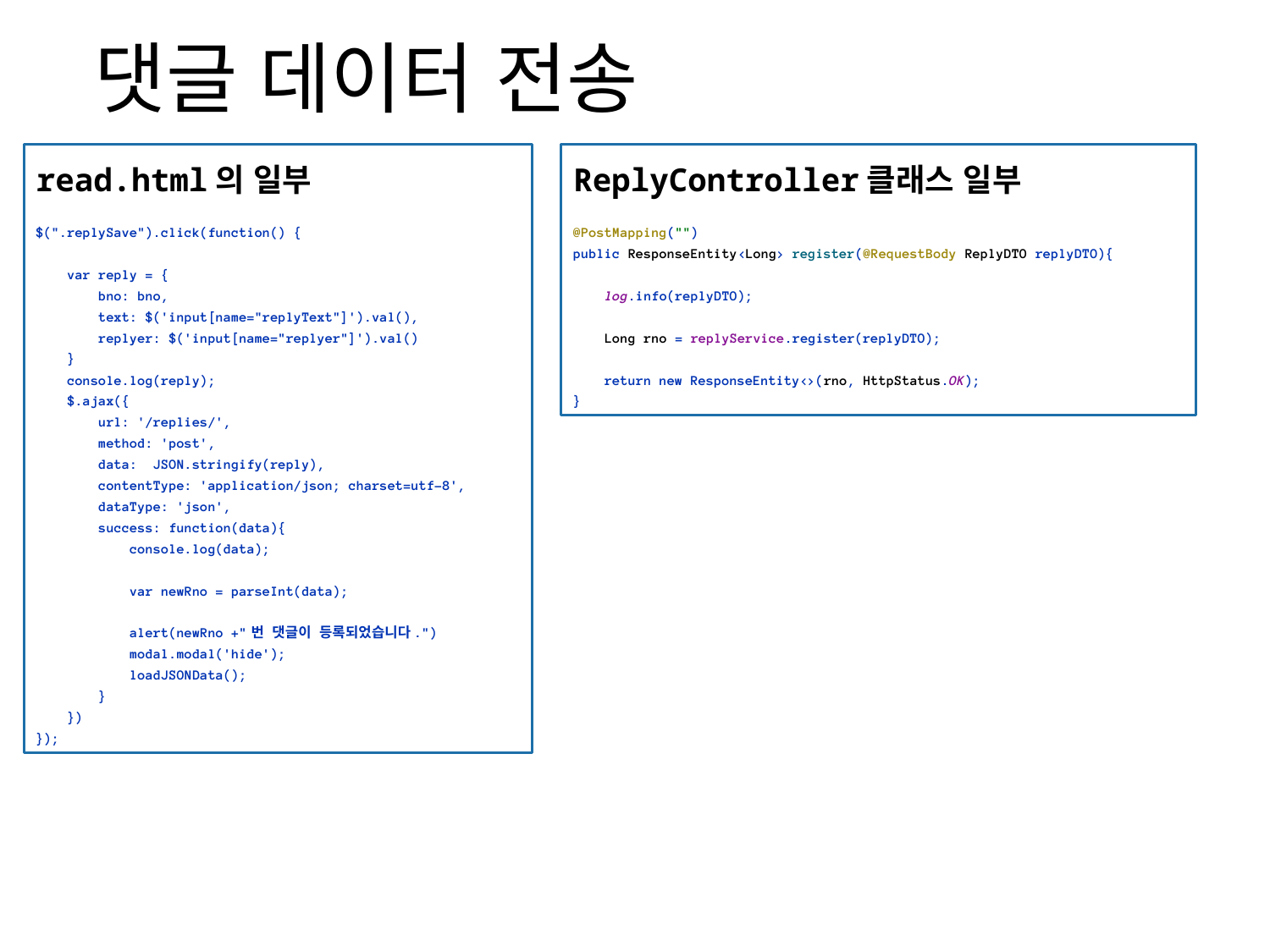

# 댓글 데이터 전송
read.html의 일부

$(".replySave").click(function() {
    var reply = {
        bno: bno,
        text: $('input[name="replyText"]').val(),
        replyer: $('input[name="replyer"]').val()
    }
    console.log(reply);
    $.ajax({
        url: '/replies/',
        method: 'post',
        data:  JSON.stringify(reply),
        contentType: 'application/json; charset=utf-8',
        dataType: 'json',
        success: function(data){
            console.log(data);
            var newRno = parseInt(data);
            alert(newRno +"번 댓글이 등록되었습니다.")
            modal.modal('hide');
            loadJSONData();
        }
    })
});
ReplyController클래스 일부
@PostMapping("")
public ResponseEntity<Long> register(@RequestBody ReplyDTO replyDTO){
    log.info(replyDTO);
    Long rno = replyService.register(replyDTO);
    return new ResponseEntity<>(rno, HttpStatus.OK);
}